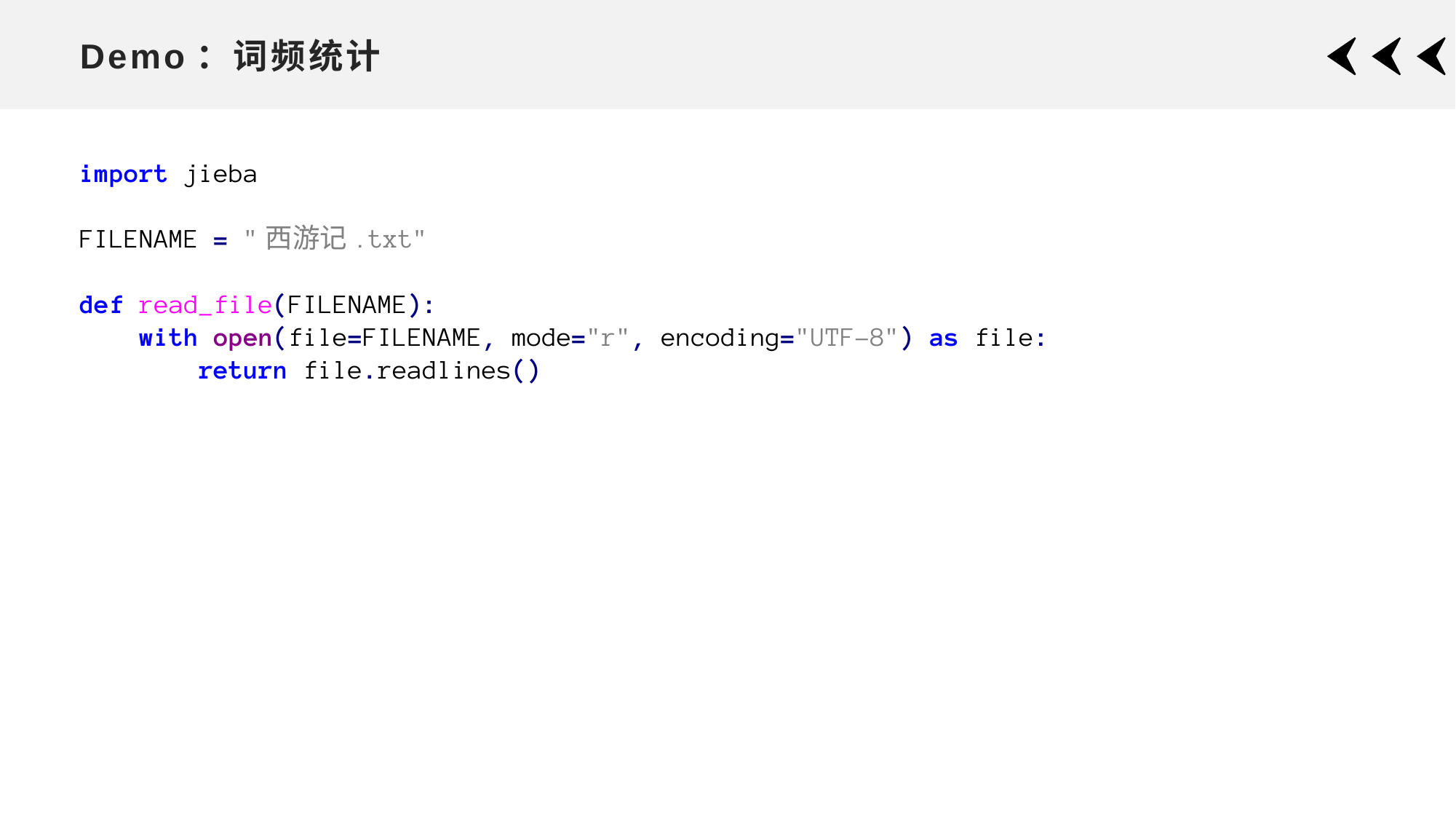

# Demo：词频统计
import jieba

FILENAME = "西游记.txt"

def read_file(FILENAME):
    with open(file=FILENAME, mode="r", encoding="UTF-8") as file:
        return file.readlines()